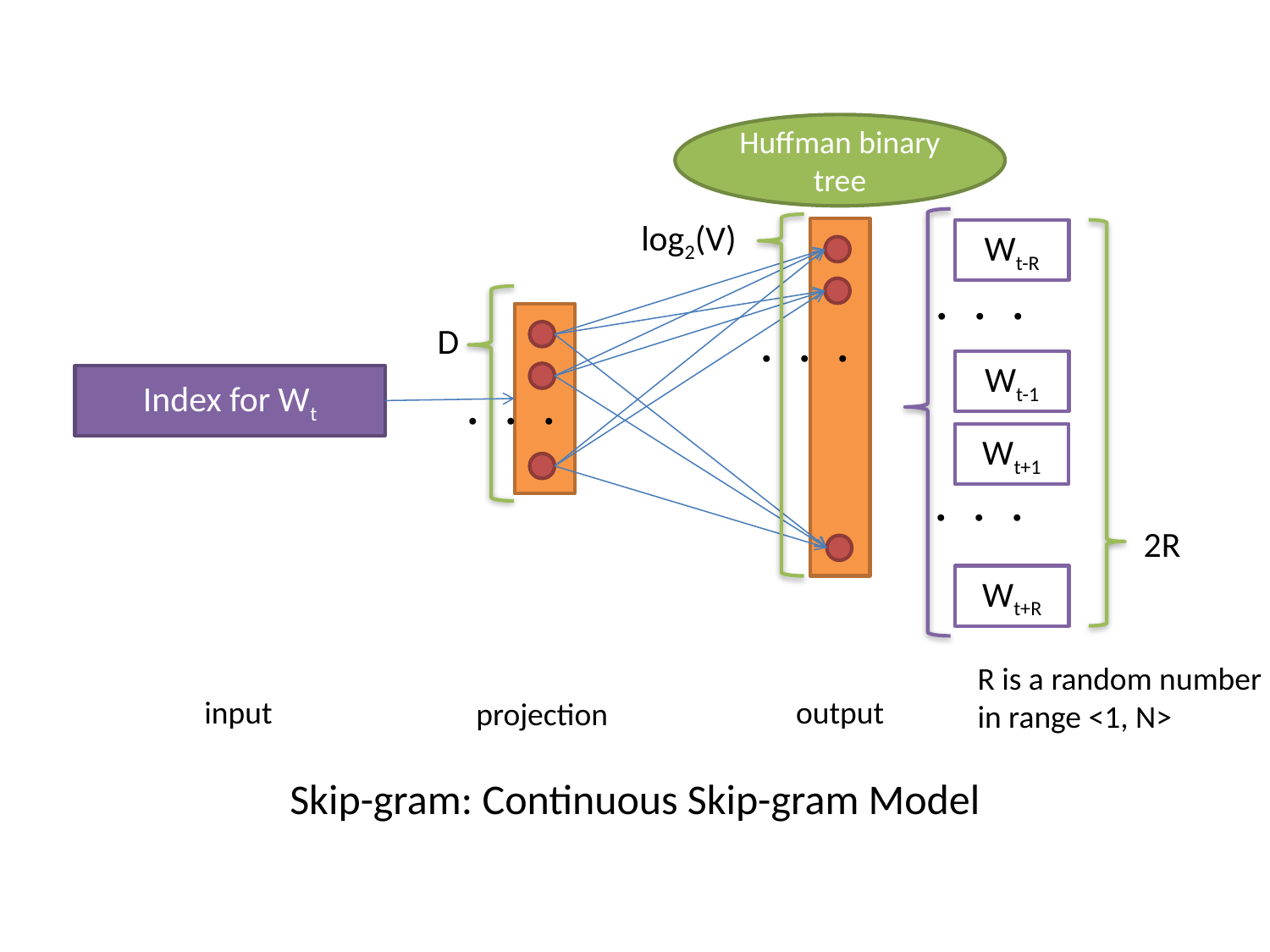

Huffman binary tree
log2(V)

Wt-R

・・・

D

・・・
Wt-1

Index for Wt
・・・
Wt+1

・・・
2R

Wt+R
R is a random number in range <1, N>
output
input
projection
Skip-gram: Continuous Skip-gram Model